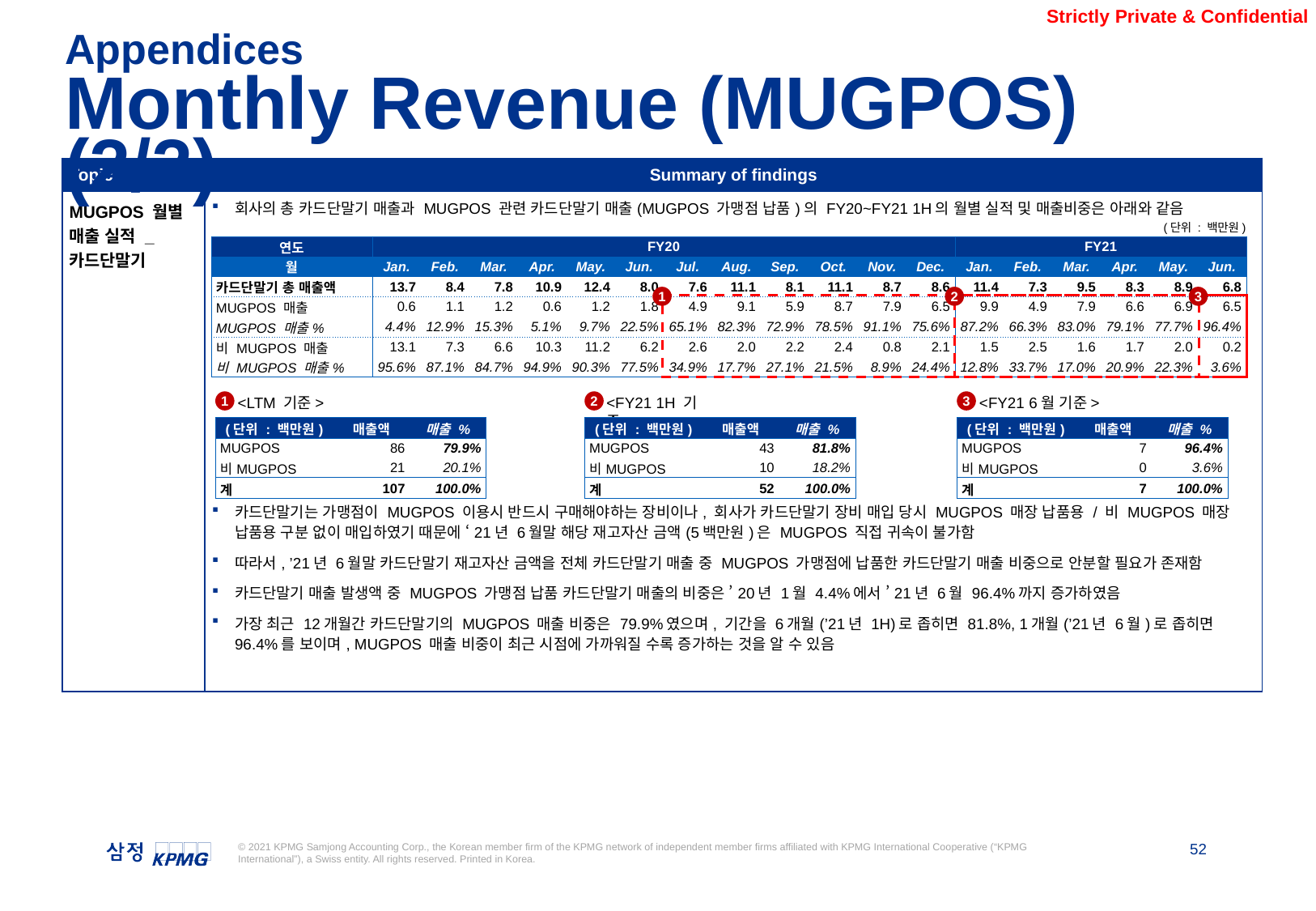

Appendices
Monthly Revenue (MUGPOS) (2/2)
| Topic | Summary of findings |
| --- | --- |
| MUGPOS 월별 매출 실적 \_카드단말기 | 회사의 총 카드단말기 매출과 MUGPOS 관련 카드단말기 매출(MUGPOS 가맹점 납품)의 FY20~FY21 1H의 월별 실적 및 매출비중은 아래와 같음 카드단말기는 가맹점이 MUGPOS 이용시 반드시 구매해야하는 장비이나, 회사가 카드단말기 장비 매입 당시 MUGPOS 매장 납품용 / 비 MUGPOS 매장 납품용 구분 없이 매입하였기 때문에 ‘21년 6월말 해당 재고자산 금액(5백만원)은 MUGPOS 직접 귀속이 불가함 따라서, ’21년 6월말 카드단말기 재고자산 금액을 전체 카드단말기 매출 중 MUGPOS 가맹점에 납품한 카드단말기 매출 비중으로 안분할 필요가 존재함 카드단말기 매출 발생액 중 MUGPOS 가맹점 납품 카드단말기 매출의 비중은 ’20년 1월 4.4%에서 ’21년 6월 96.4%까지 증가하였음 가장 최근 12개월간 카드단말기의 MUGPOS 매출 비중은 79.9%였으며, 기간을 6개월(’21년 1H)로 좁히면 81.8%, 1개월(’21년 6월)로 좁히면 96.4%를 보이며, MUGPOS 매출 비중이 최근 시점에 가까워질 수록 증가하는 것을 알 수 있음 |
(단위 : 백만원)
| 연도 | FY20 |  |  |  |  |  |  |  |  |  |  |  | FY21 |  |  |  |  |  |
| --- | --- | --- | --- | --- | --- | --- | --- | --- | --- | --- | --- | --- | --- | --- | --- | --- | --- | --- |
| 월 | Jan. | Feb. | Mar. | Apr. | May. | Jun. | Jul. | Aug. | Sep. | Oct. | Nov. | Dec. | Jan. | Feb. | Mar. | Apr. | May. | Jun. |
| 카드단말기 총 매출액 | 13.7 | 8.4 | 7.8 | 10.9 | 12.4 | 8.0 | 7.6 | 11.1 | 8.1 | 11.1 | 8.7 | 8.6 | 11.4 | 7.3 | 9.5 | 8.3 | 8.9 | 6.8 |
| MUGPOS 매출 | 0.6 | 1.1 | 1.2 | 0.6 | 1.2 | 1.8 | 4.9 | 9.1 | 5.9 | 8.7 | 7.9 | 6.5 | 9.9 | 4.9 | 7.9 | 6.6 | 6.9 | 6.5 |
| MUGPOS 매출% | 4.4% | 12.9% | 15.3% | 5.1% | 9.7% | 22.5% | 65.1% | 82.3% | 72.9% | 78.5% | 91.1% | 75.6% | 87.2% | 66.3% | 83.0% | 79.1% | 77.7% | 96.4% |
| 비 MUGPOS 매출 | 13.1 | 7.3 | 6.6 | 10.3 | 11.2 | 6.2 | 2.6 | 2.0 | 2.2 | 2.4 | 0.8 | 2.1 | 1.5 | 2.5 | 1.6 | 1.7 | 2.0 | 0.2 |
| 비 MUGPOS 매출% | 95.6% | 87.1% | 84.7% | 94.9% | 90.3% | 77.5% | 34.9% | 17.7% | 27.1% | 21.5% | 8.9% | 24.4% | 12.8% | 33.7% | 17.0% | 20.9% | 22.3% | 3.6% |
1
2
3

<LTM 기준>
<FY21 1H 기준>
<FY21 6월 기준>
1
2
3
| (단위 : 백만원) | 매출액 | 매출 % |
| --- | --- | --- |
| MUGPOS | 86 | 79.9% |
| 비MUGPOS | 21 | 20.1% |
| 계 | 107 | 100.0% |
| (단위 : 백만원) | 매출액 | 매출 % |
| --- | --- | --- |
| MUGPOS | 43 | 81.8% |
| 비MUGPOS | 10 | 18.2% |
| 계 | 52 | 100.0% |
| (단위 : 백만원) | 매출액 | 매출 % |
| --- | --- | --- |
| MUGPOS | 7 | 96.4% |
| 비MUGPOS | 0 | 3.6% |
| 계 | 7 | 100.0% |